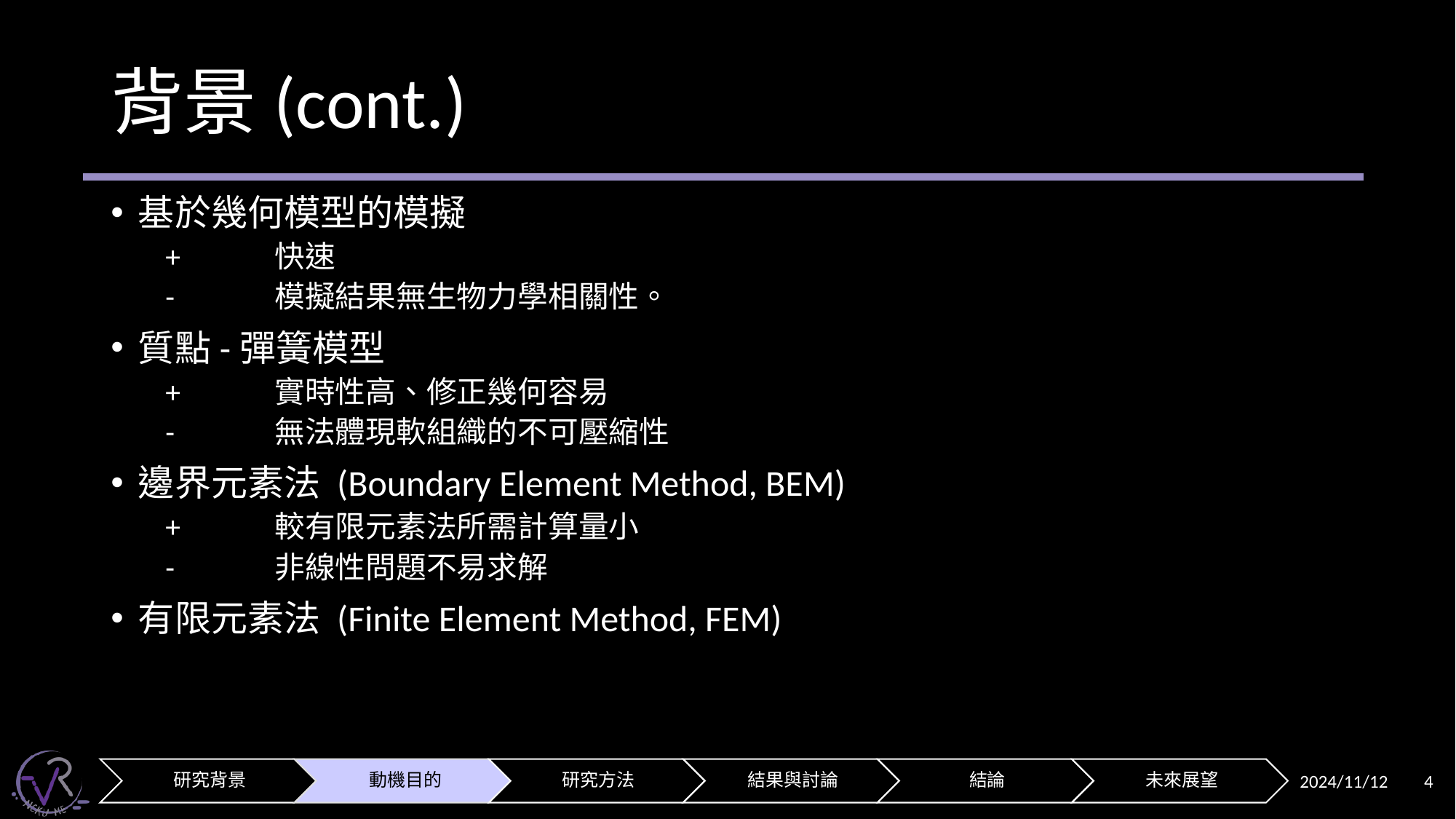

# 背景(cont.)
基於幾何模型的模擬
+	快速
-	模擬結果無生物力學相關性。
質點-彈簧模型
+	實時性高、修正幾何容易
-	無法體現軟組織的不可壓縮性
邊界元素法 (Boundary Element Method, BEM)
+	較有限元素法所需計算量小
-	非線性問題不易求解
有限元素法 (Finite Element Method, FEM)

2024/11/12
4